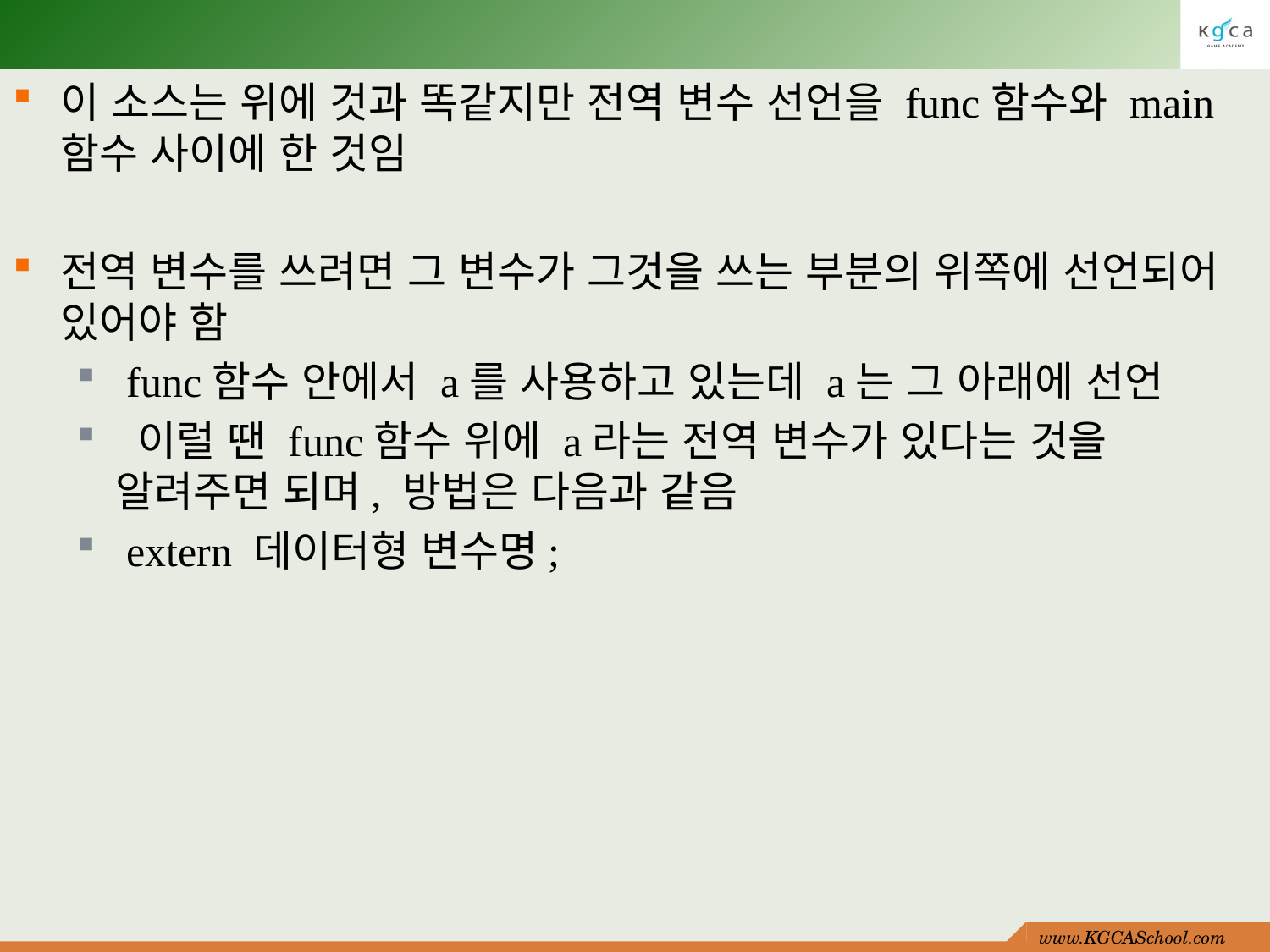

#
이 소스는 위에 것과 똑같지만 전역 변수 선언을 func함수와 main함수 사이에 한 것임

전역 변수를 쓰려면 그 변수가 그것을 쓰는 부분의 위쪽에 선언되어 있어야 함
 func함수 안에서 a를 사용하고 있는데 a는 그 아래에 선언
 이럴 땐 func함수 위에 a라는 전역 변수가 있다는 것을 알려주면 되며, 방법은 다음과 같음
 extern 데이터형 변수명;